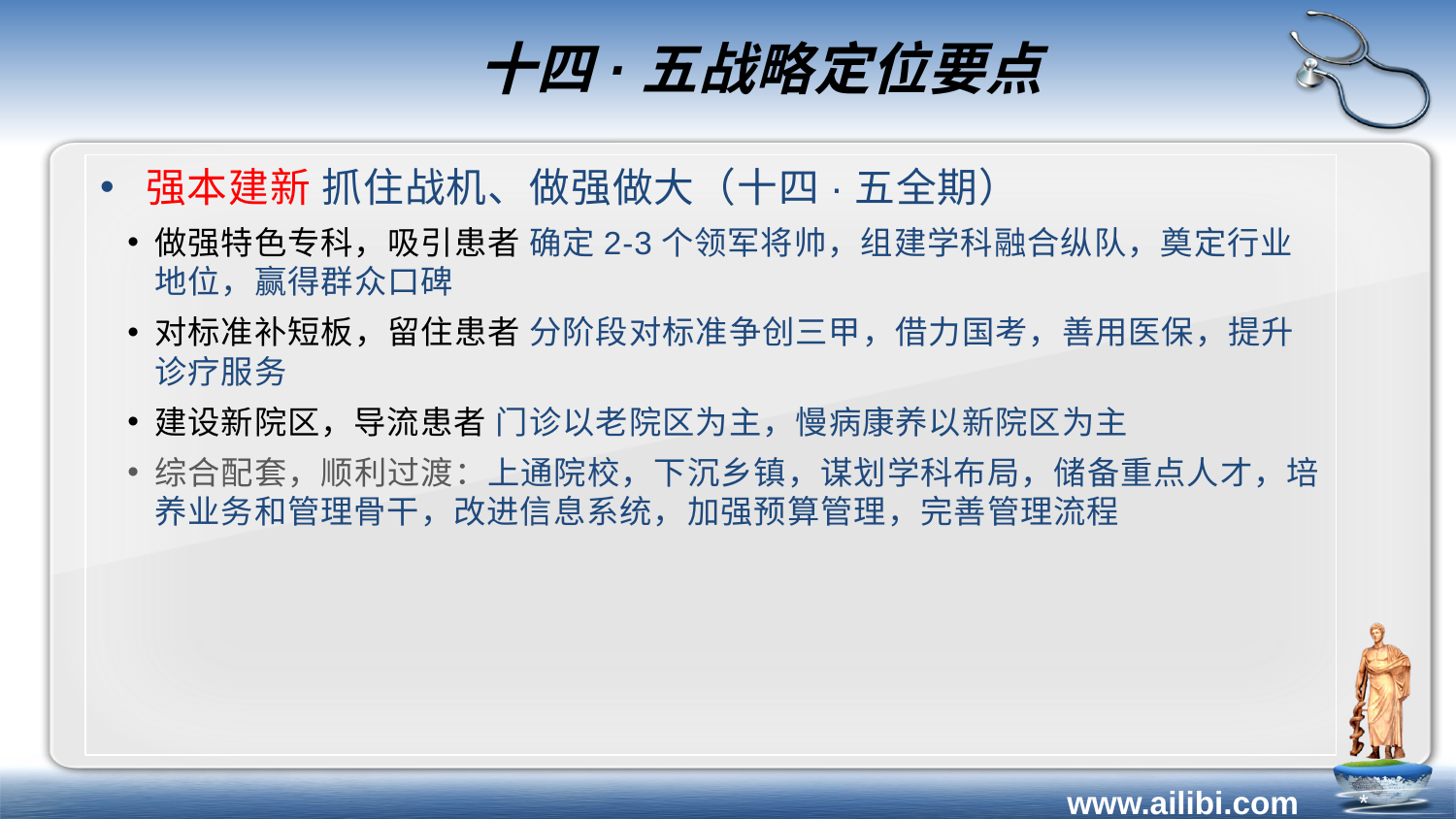

# 十四·五战略定位要点
强本建新 抓住战机、做强做大（十四·五全期）
做强特色专科，吸引患者 确定2-3个领军将帅，组建学科融合纵队，奠定行业地位，赢得群众口碑
对标准补短板，留住患者 分阶段对标准争创三甲，借力国考，善用医保，提升诊疗服务
建设新院区，导流患者 门诊以老院区为主，慢病康养以新院区为主
综合配套，顺利过渡：上通院校，下沉乡镇，谋划学科布局，储备重点人才，培养业务和管理骨干，改进信息系统，加强预算管理，完善管理流程

*